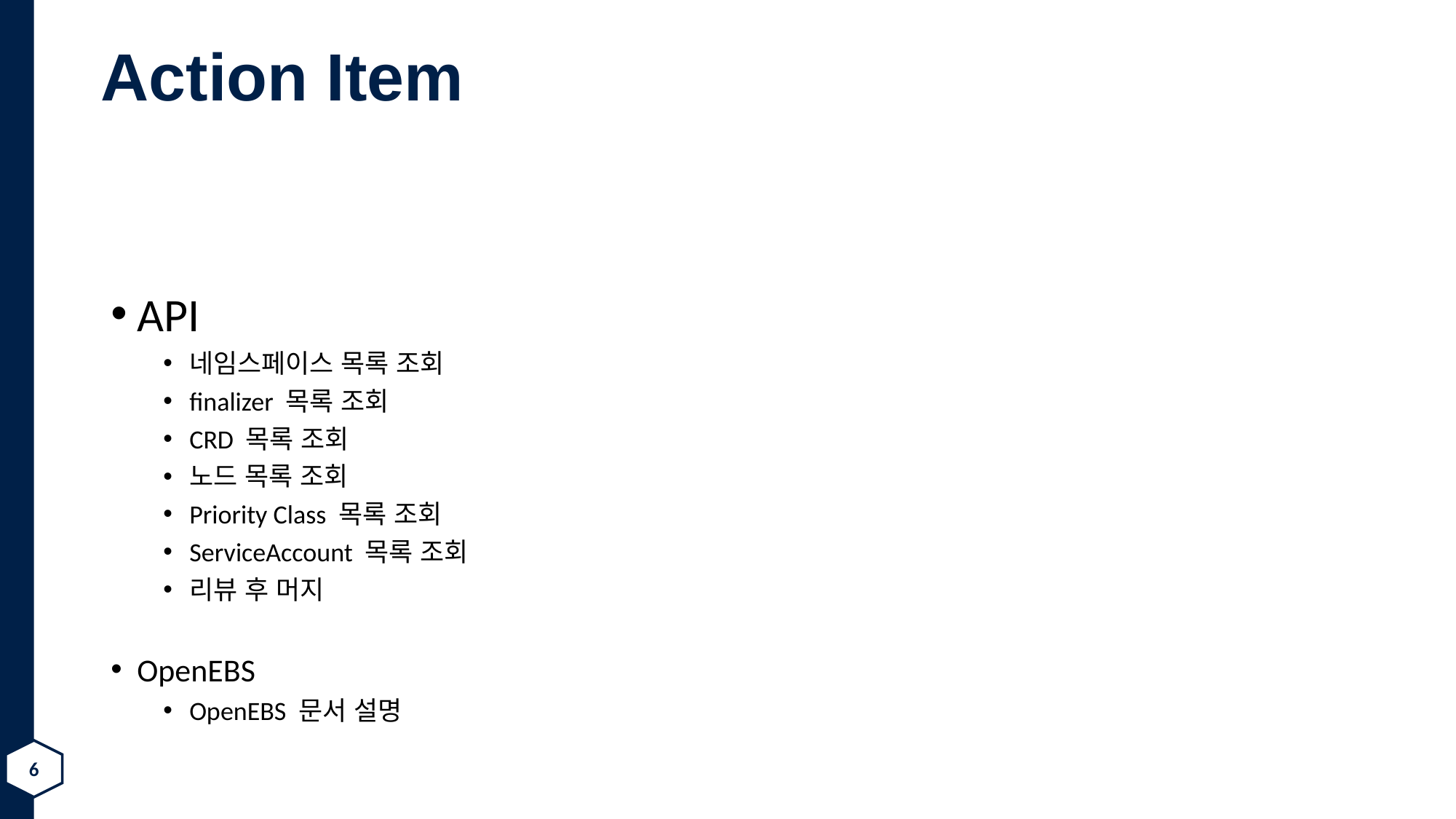

# Action Item

API
네임스페이스 목록 조회
finalizer 목록 조회
CRD 목록 조회
노드 목록 조회
Priority Class 목록 조회
ServiceAccount 목록 조회
리뷰 후 머지

OpenEBS
OpenEBS 문서 설명